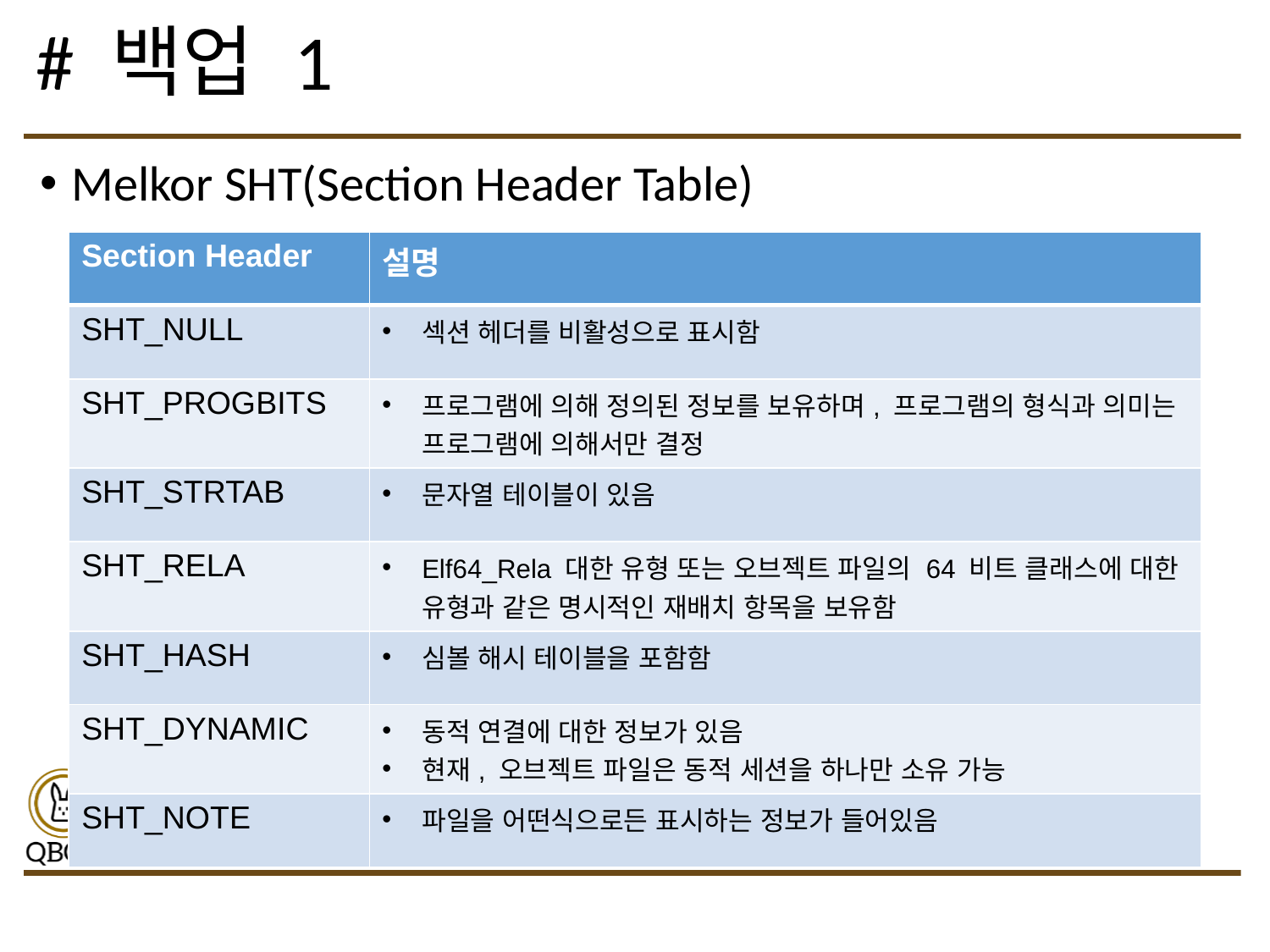

# # 백업 1
Melkor SHT(Section Header Table)
| Section Header | 설명 |
| --- | --- |
| SHT\_NULL | 섹션 헤더를 비활성으로 표시함 |
| SHT\_PROGBITS | 프로그램에 의해 정의된 정보를 보유하며, 프로그램의 형식과 의미는 프로그램에 의해서만 결정 |
| SHT\_STRTAB | 문자열 테이블이 있음 |
| SHT\_RELA | Elf64\_Rela 대한 유형 또는 오브젝트 파일의 64 비트 클래스에 대한 유형과 같은 명시적인 재배치 항목을 보유함 |
| SHT\_HASH | 심볼 해시 테이블을 포함함 |
| SHT\_DYNAMIC | 동적 연결에 대한 정보가 있음 현재, 오브젝트 파일은 동적 세션을 하나만 소유 가능 |
| SHT\_NOTE | 파일을 어떤식으로든 표시하는 정보가 들어있음 |